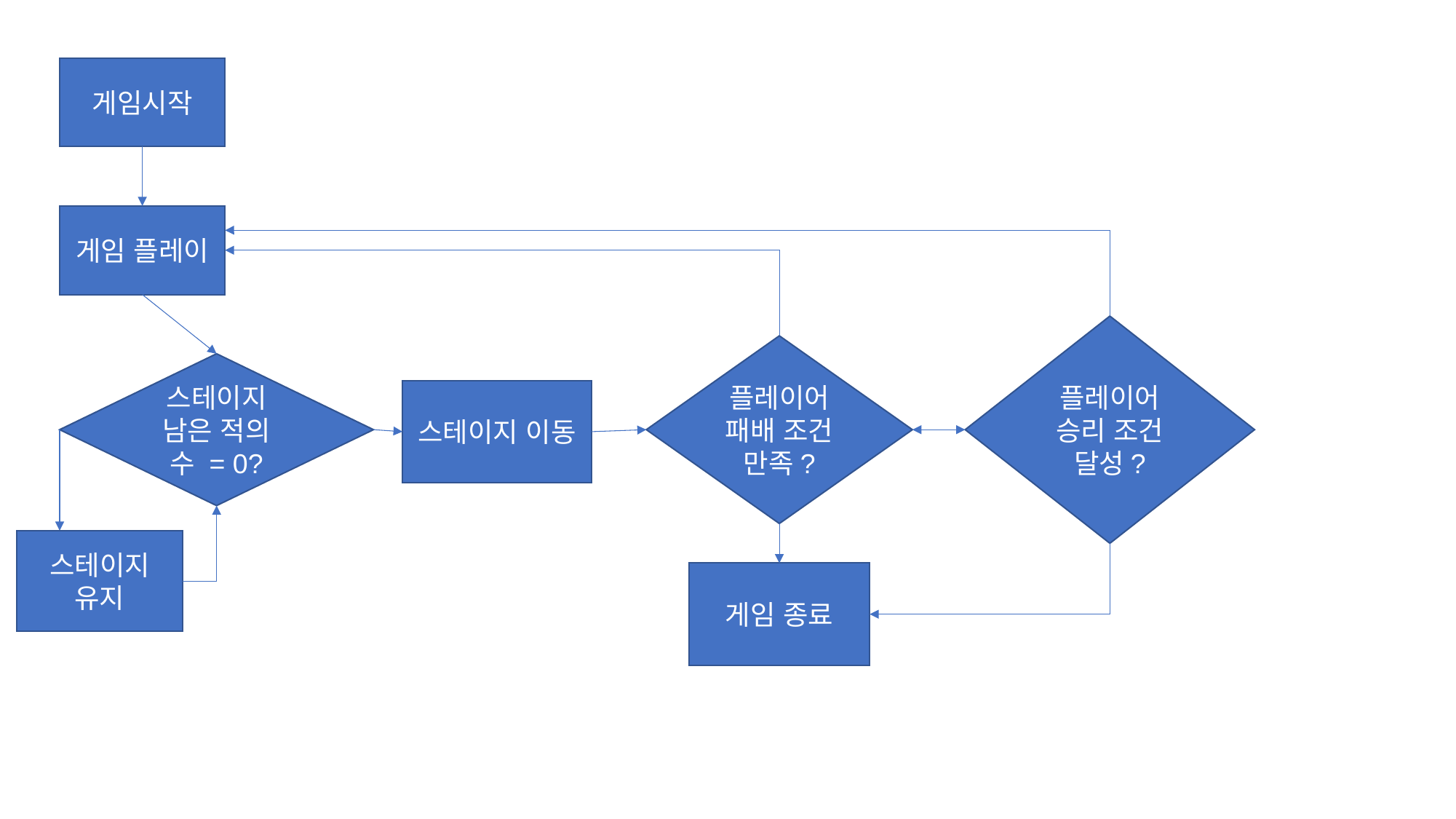

게임시작
게임 플레이
플레이어 승리 조건 달성?
플레이어 패배 조건 만족?
스테이지 남은 적의 수 = 0?
스테이지 이동
스테이지 유지
게임 종료